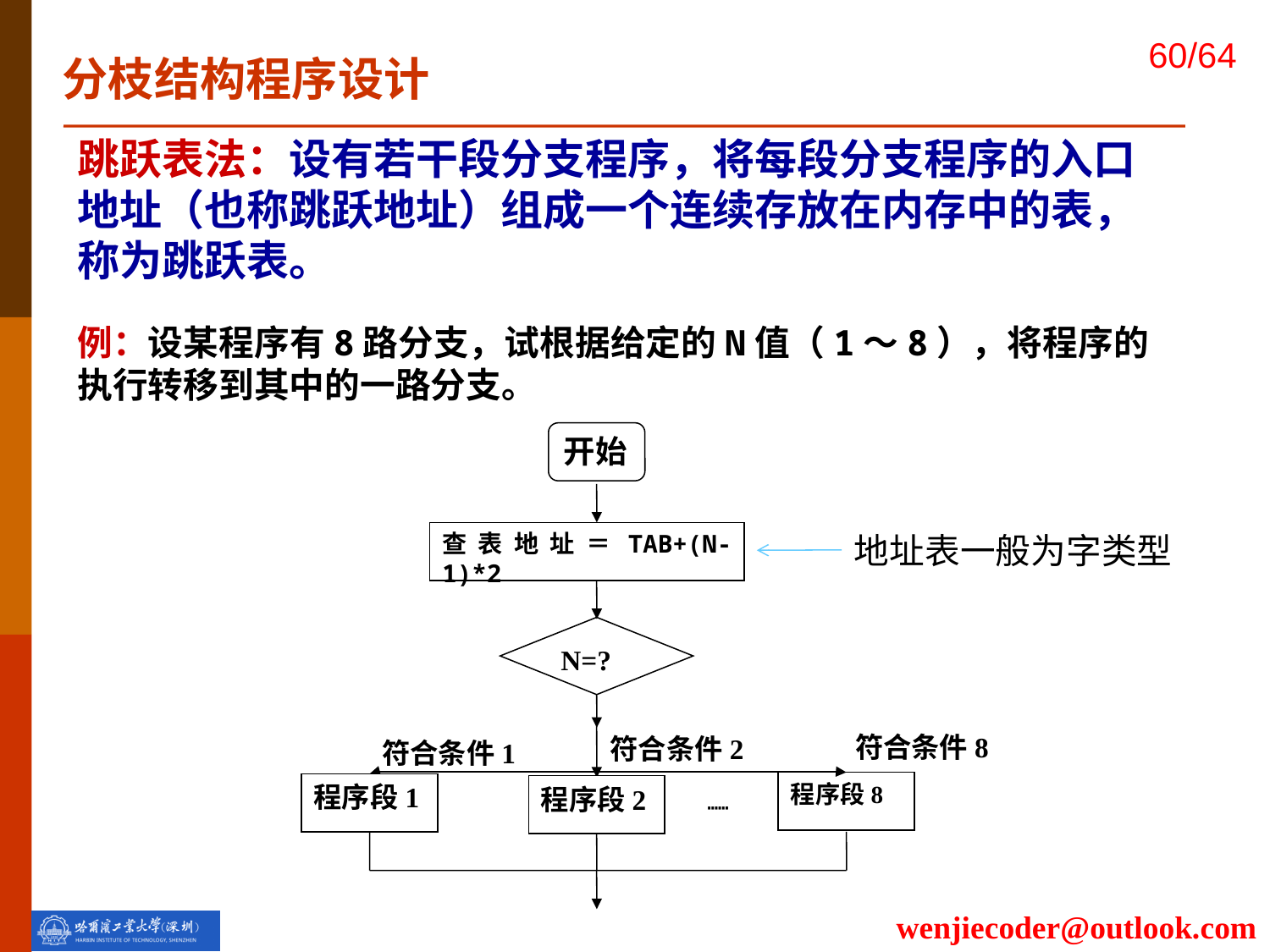

分枝结构程序设计
跳跃表法：设有若干段分支程序，将每段分支程序的入口地址（也称跳跃地址）组成一个连续存放在内存中的表，称为跳跃表。
例：设某程序有8路分支，试根据给定的N值（1～8），将程序的执行转移到其中的一路分支。

开始

查表地址＝TAB+(N-1)*2

N=?

符合条件8
符合条件2
符合条件1
程序段8
程序段1
程序段2
┅┅

地址表一般为字类型